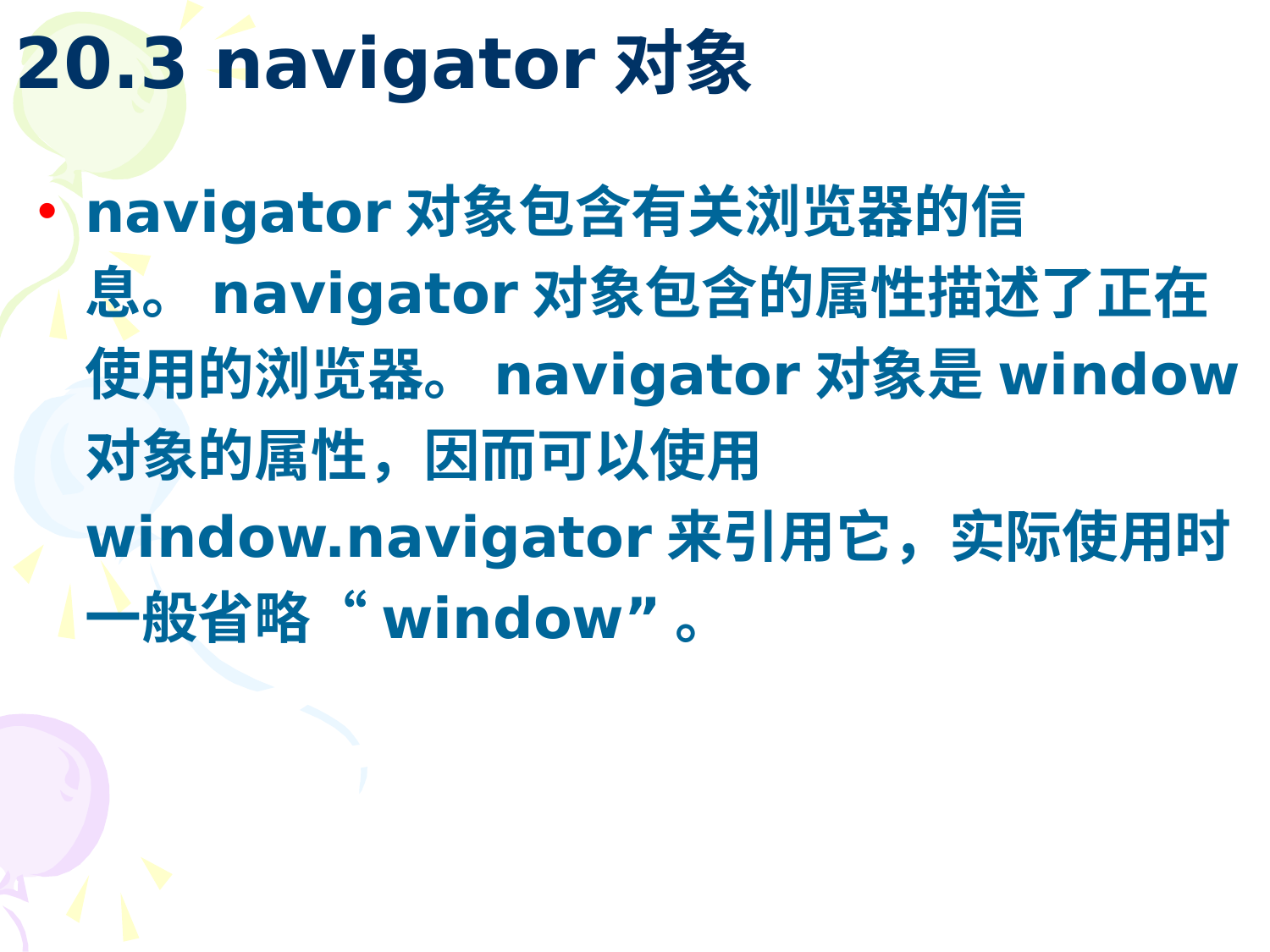

# 20.3 navigator对象
navigator对象包含有关浏览器的信息。navigator对象包含的属性描述了正在使用的浏览器。navigator对象是window对象的属性，因而可以使用window.navigator来引用它，实际使用时一般省略“window”。